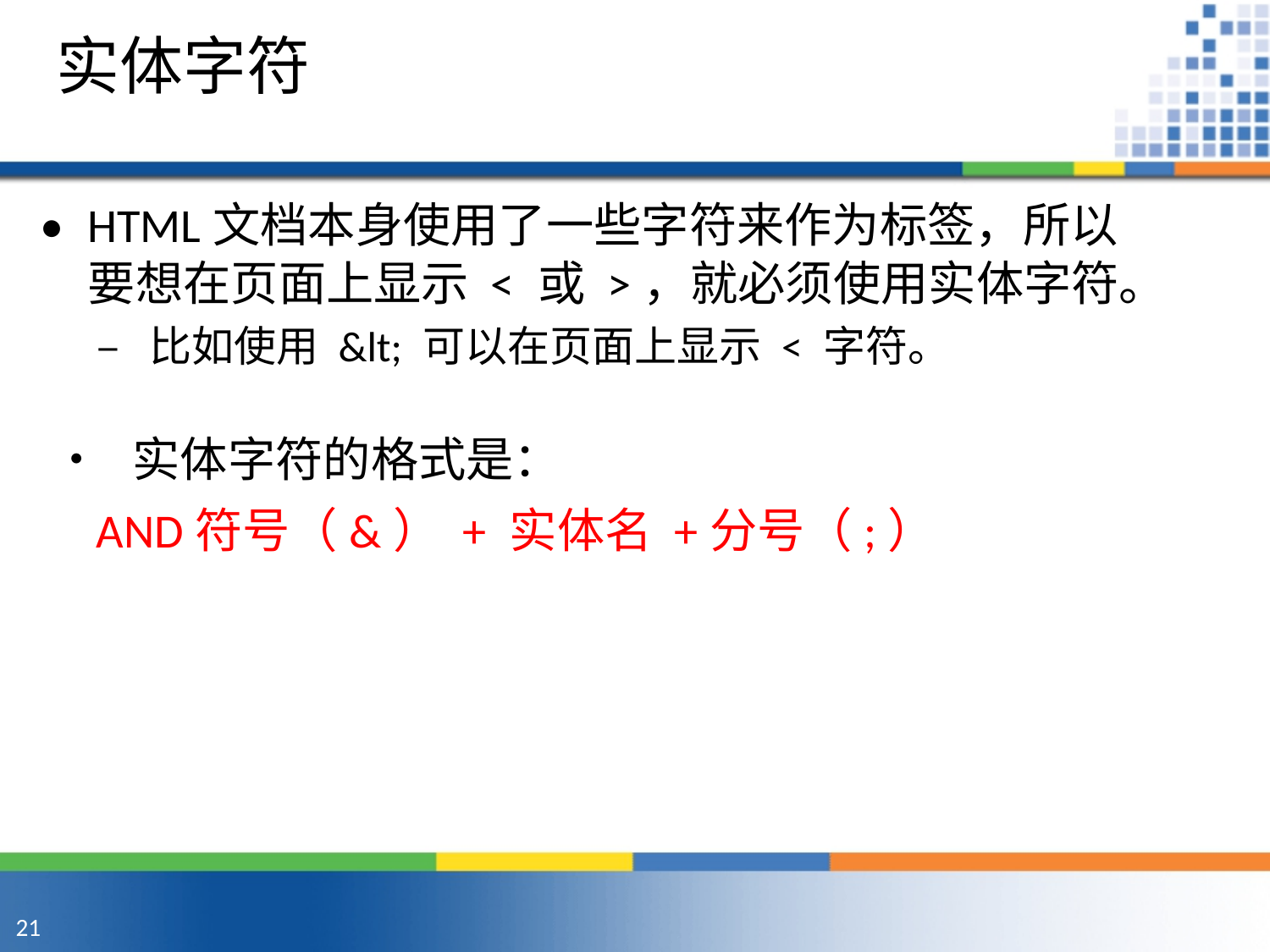

实体字符
•  HTML文档本身使用了一些字符来作为标签，所以
	要想在页面上显示 < 或 >，就必须使用实体字符。
–  比如使用 &lt; 可以在页面上显示 < 字符。
•  实体字符的格式是：
AND符号（&） + 实体名 +分号（;）
21